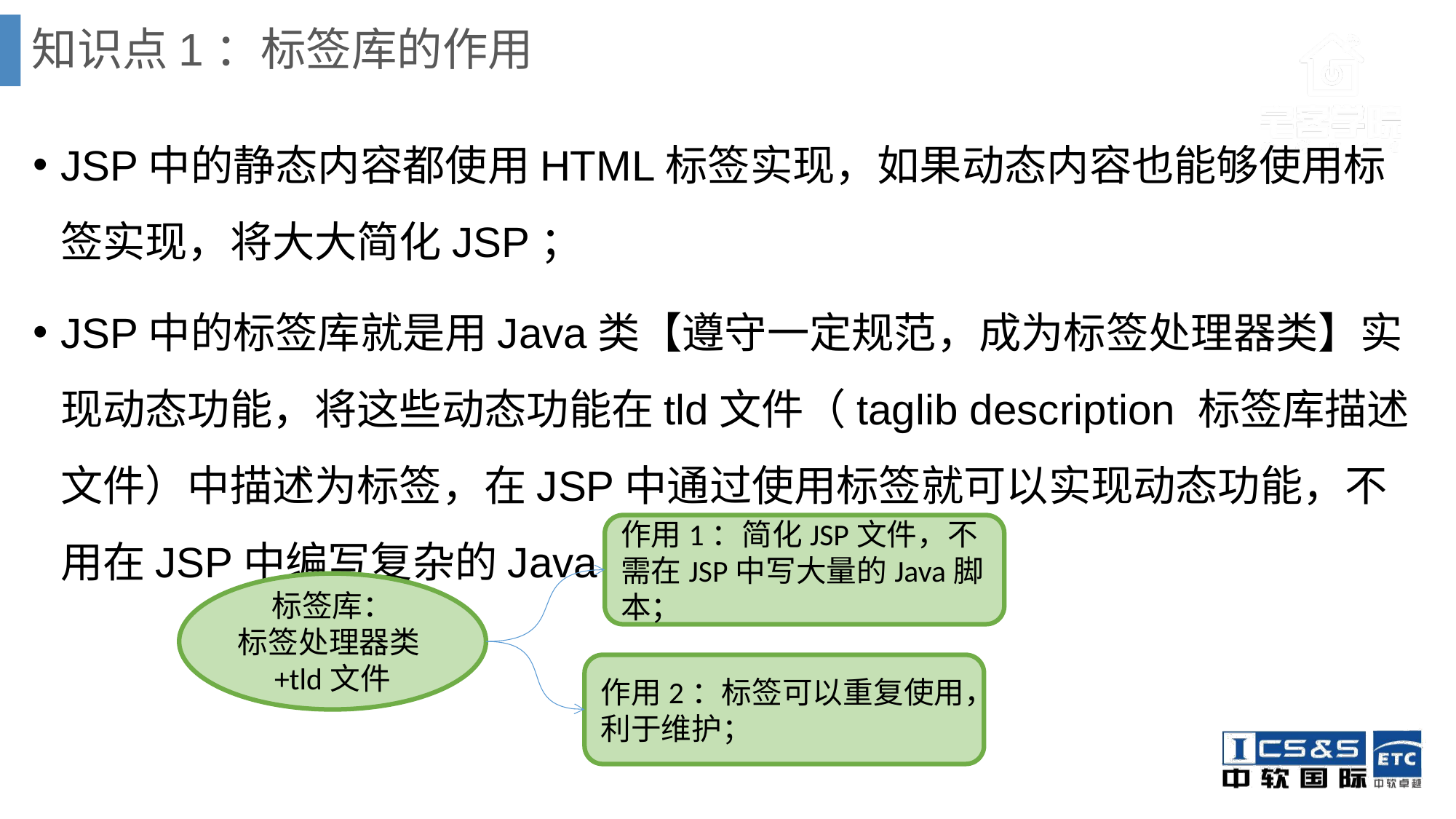

# 知识点1：标签库的作用
JSP中的静态内容都使用HTML标签实现，如果动态内容也能够使用标签实现，将大大简化JSP；
JSP中的标签库就是用Java类【遵守一定规范，成为标签处理器类】实现动态功能，将这些动态功能在tld文件（taglib description 标签库描述文件）中描述为标签，在JSP中通过使用标签就可以实现动态功能，不用在JSP中编写复杂的Java代码；
作用1：简化JSP文件，不需在JSP中写大量的Java脚本；
标签库：
标签处理器类+tld文件
作用2：标签可以重复使用，利于维护；